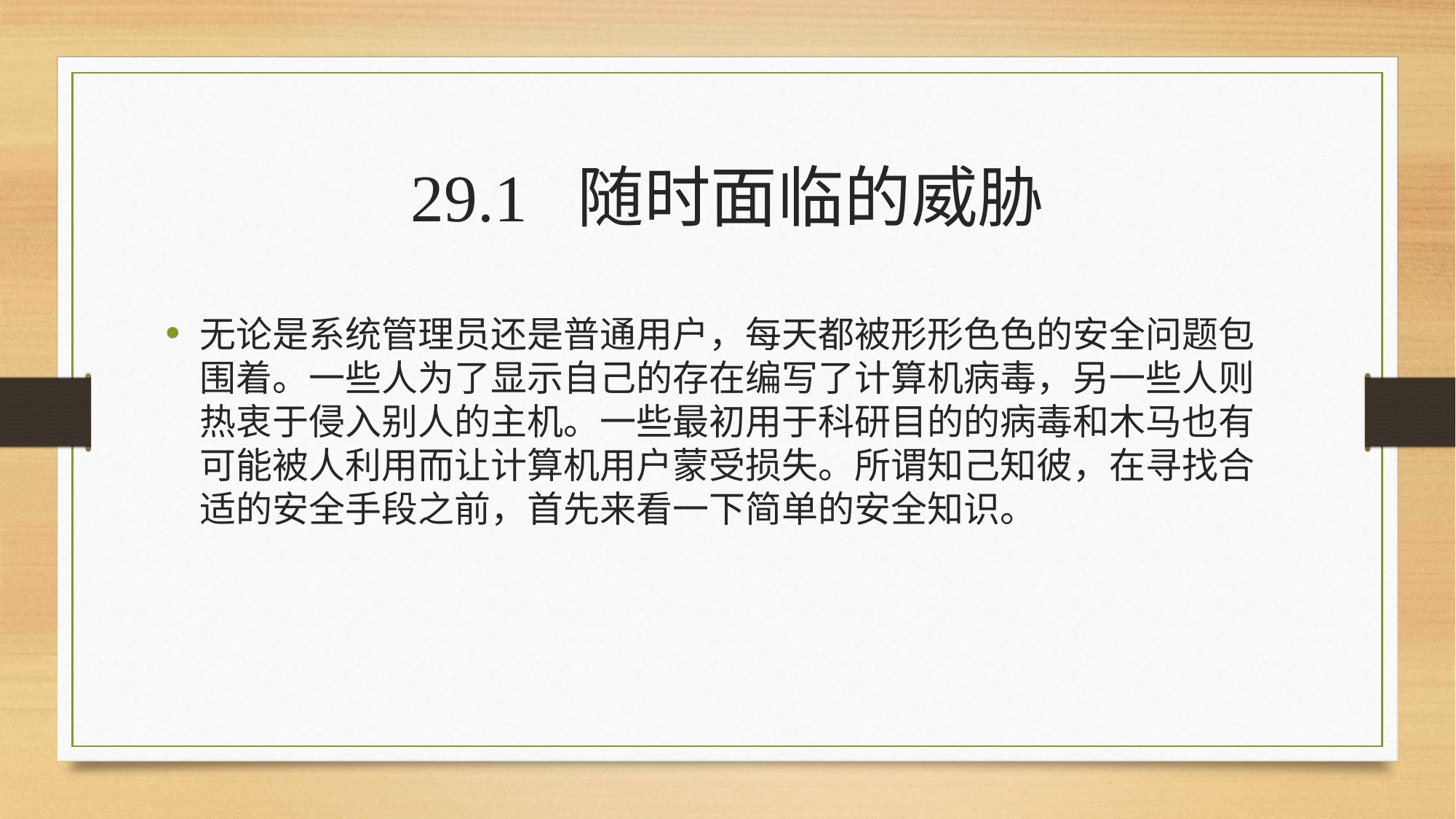

# 29.1  随时面临的威胁
无论是系统管理员还是普通用户，每天都被形形色色的安全问题包围着。一些人为了显示自己的存在编写了计算机病毒，另一些人则热衷于侵入别人的主机。一些最初用于科研目的的病毒和木马也有可能被人利用而让计算机用户蒙受损失。所谓知己知彼，在寻找合适的安全手段之前，首先来看一下简单的安全知识。